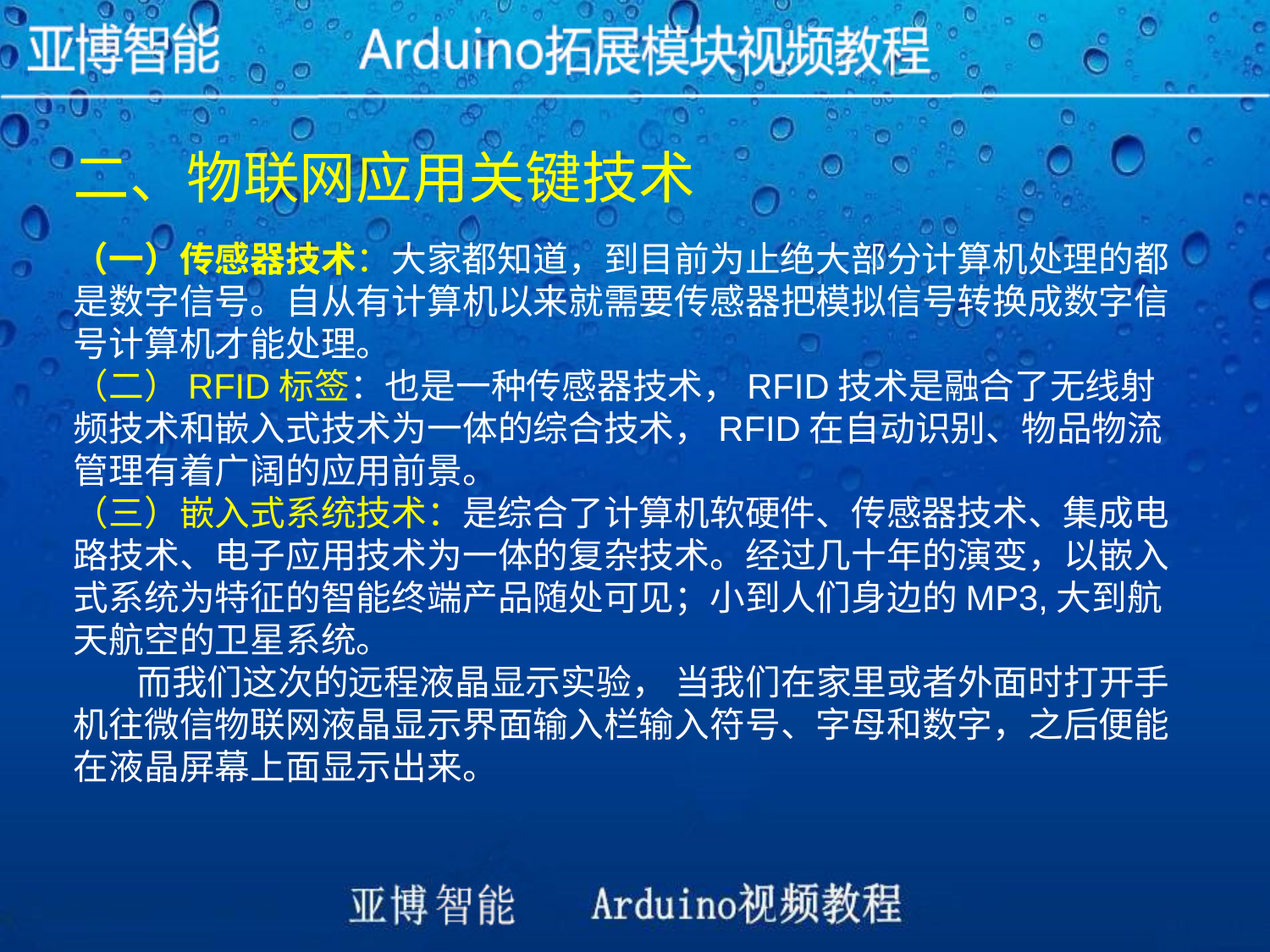

二、物联网应用关键技术
（一）传感器技术：大家都知道，到目前为止绝大部分计算机处理的都是数字信号。自从有计算机以来就需要传感器把模拟信号转换成数字信号计算机才能处理。
（二）RFID标签：也是一种传感器技术，RFID技术是融合了无线射频技术和嵌入式技术为一体的综合技术，RFID在自动识别、物品物流管理有着广阔的应用前景。
（三）嵌入式系统技术：是综合了计算机软硬件、传感器技术、集成电路技术、电子应用技术为一体的复杂技术。经过几十年的演变，以嵌入式系统为特征的智能终端产品随处可见；小到人们身边的MP3,大到航天航空的卫星系统。
       而我们这次的远程液晶显示实验， 当我们在家里或者外面时打开手机往微信物联网液晶显示界面输入栏输入符号、字母和数字，之后便能在液晶屏幕上面显示出来。